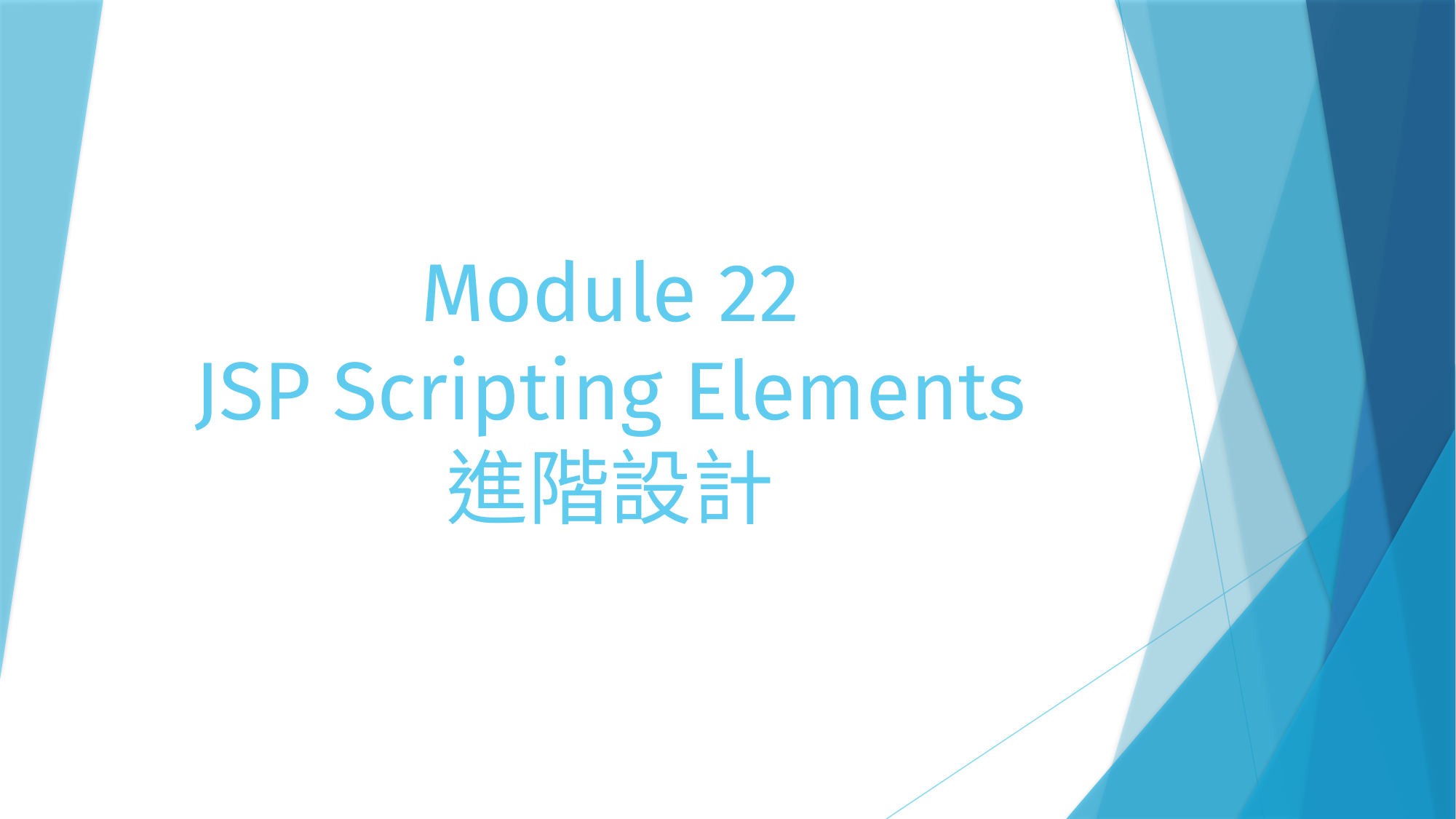

# Module 22 JSP Scripting Elements 進階設計